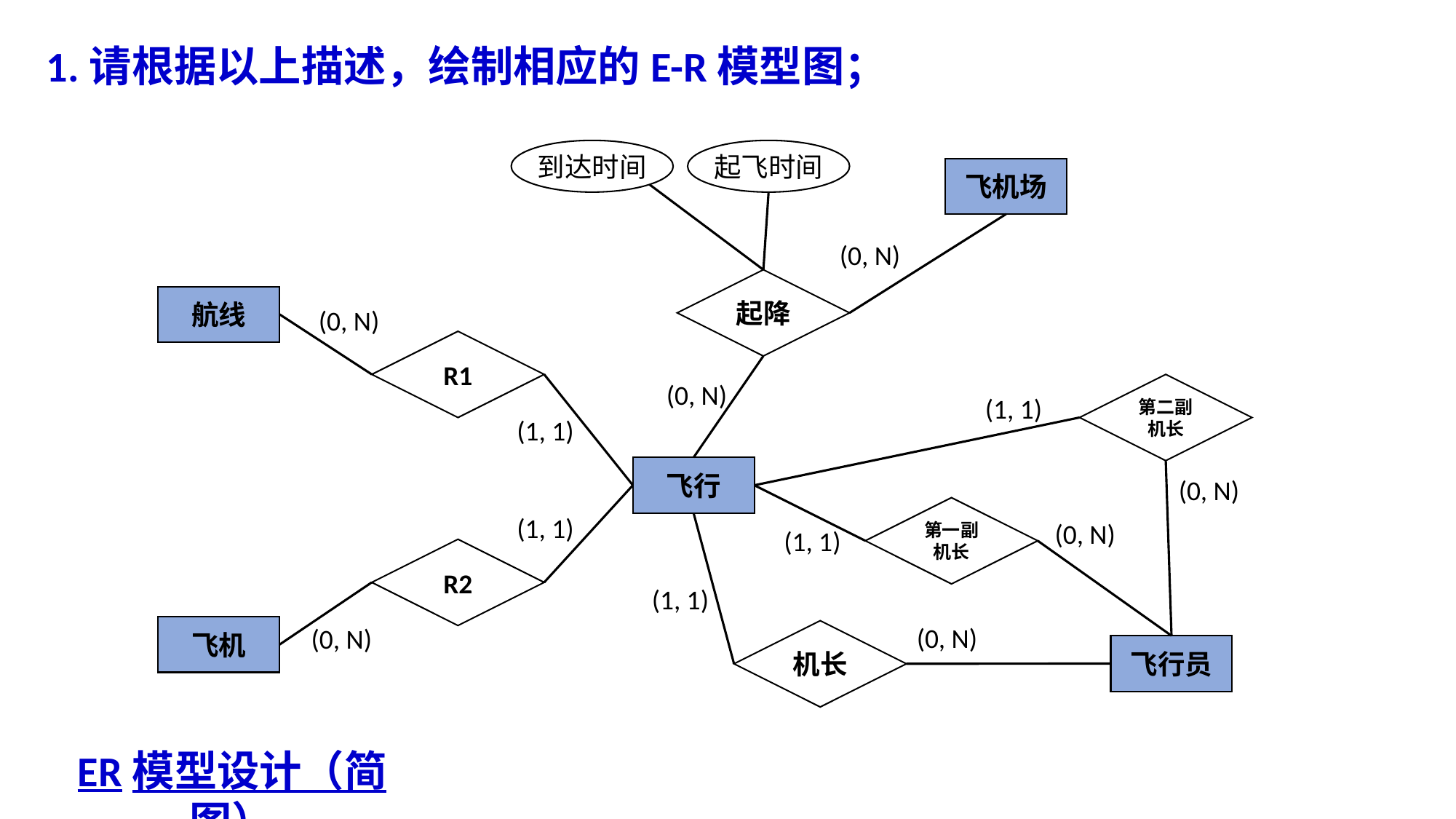

1.请根据以上描述，绘制相应的E-R模型图；
到达时间
起飞时间
飞机场
(0, N)
起降
航线
(0, N)
R1
(0, N)
第二副机长
(1, 1)
(0, N)
(1, 1)
飞行
第一副机长
(0, N)
(1, 1)
(1, 1)
(1, 1)
(0, N)
机长
R2
飞机
(0, N)
飞行员
ER模型设计（简图）